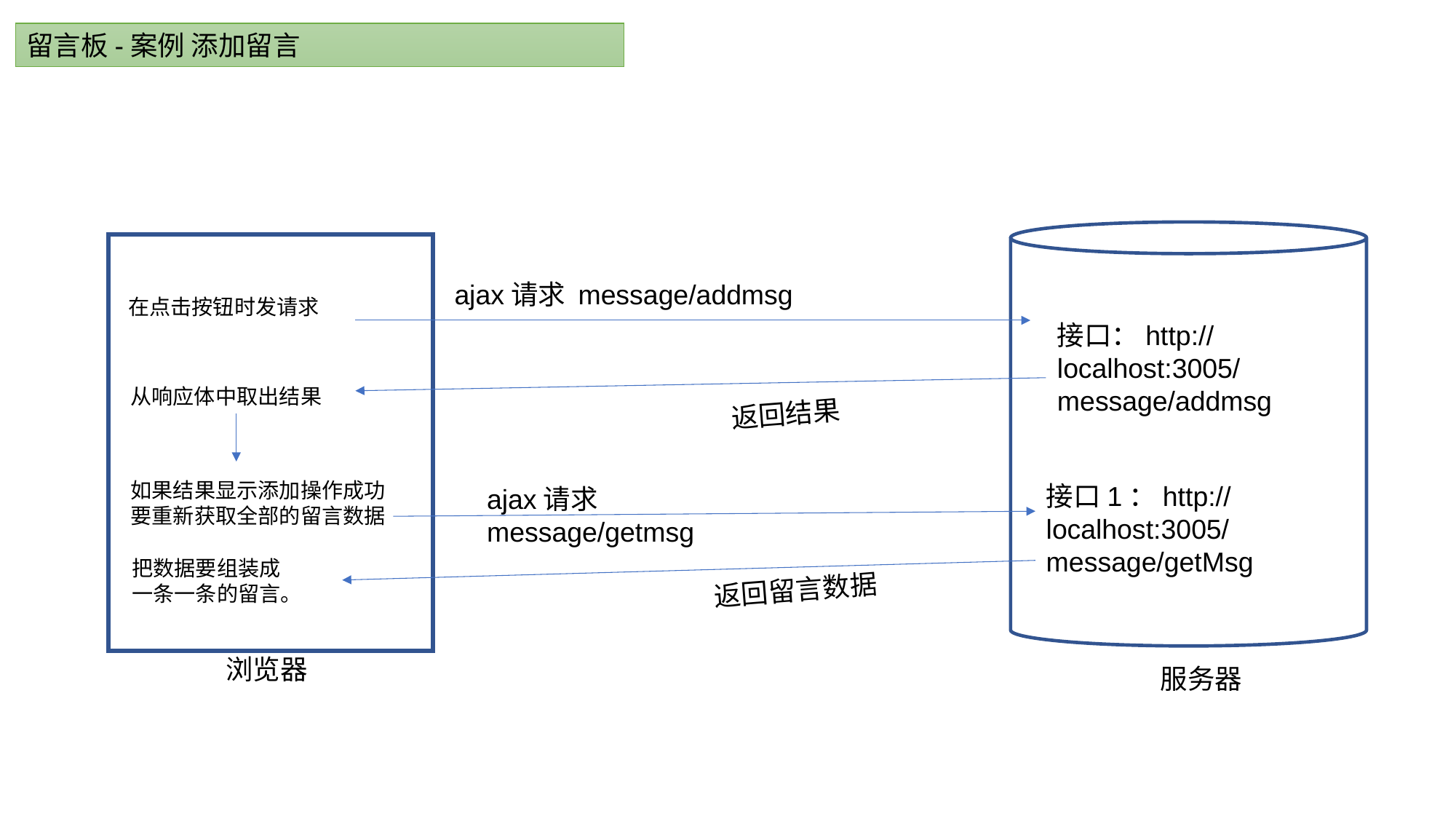

留言板-案例 添加留言

ajax请求 message/addmsg
在点击按钮时发请求

接口：http://localhost:3005/message/addmsg
从响应体中取出结果
返回结果
如果结果显示添加操作成功
要重新获取全部的留言数据
接口1：http://localhost:3005/message/getMsg
ajax请求
message/getmsg
把数据要组装成
一条一条的留言。
返回留言数据
浏览器
服务器